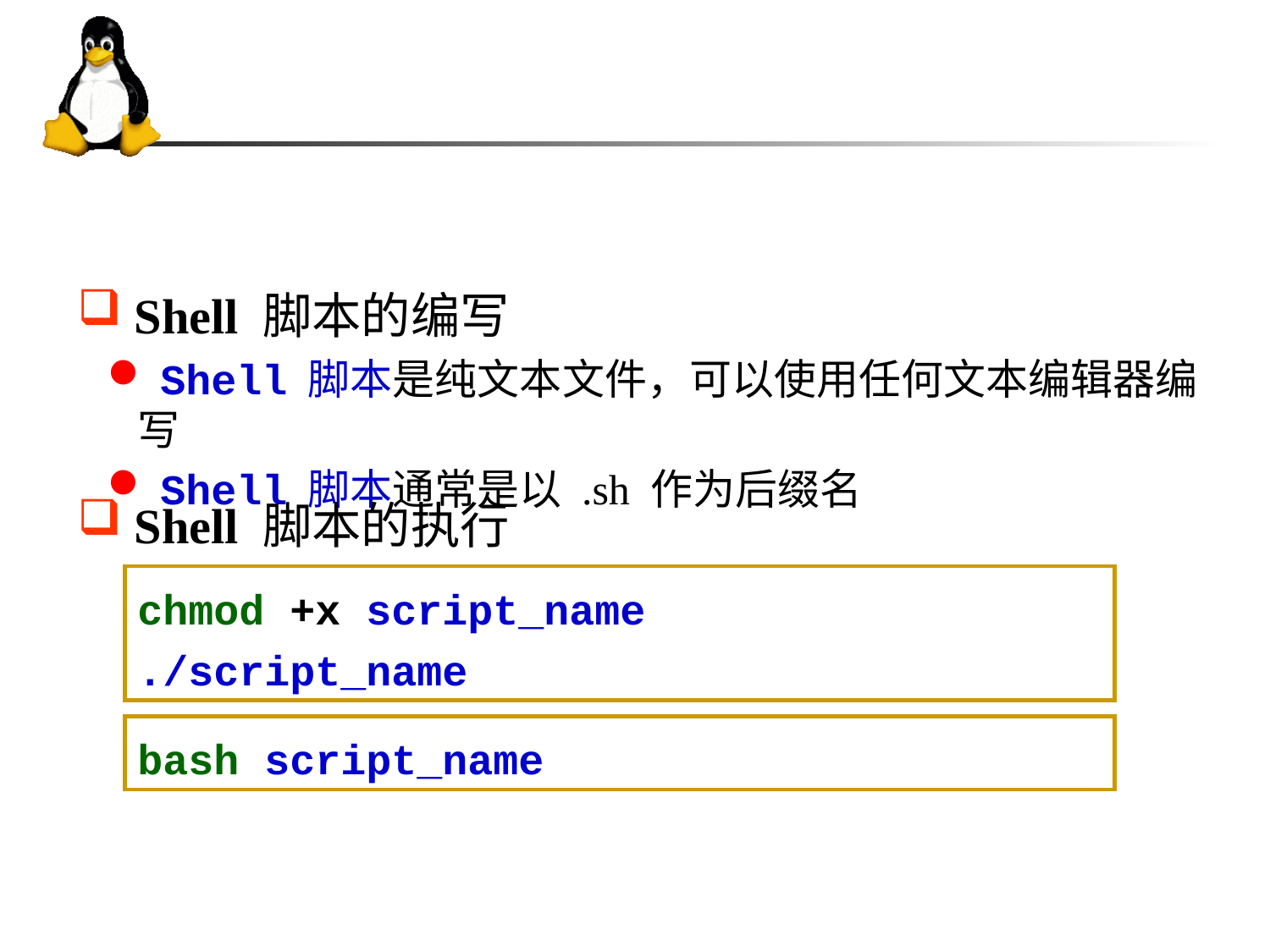

Shell 脚本的编写
 Shell 脚本是纯文本文件，可以使用任何文本编辑器编写
 Shell 脚本通常是以 .sh 作为后缀名
 Shell 脚本的执行
chmod +x script_name
./script_name
bash script_name